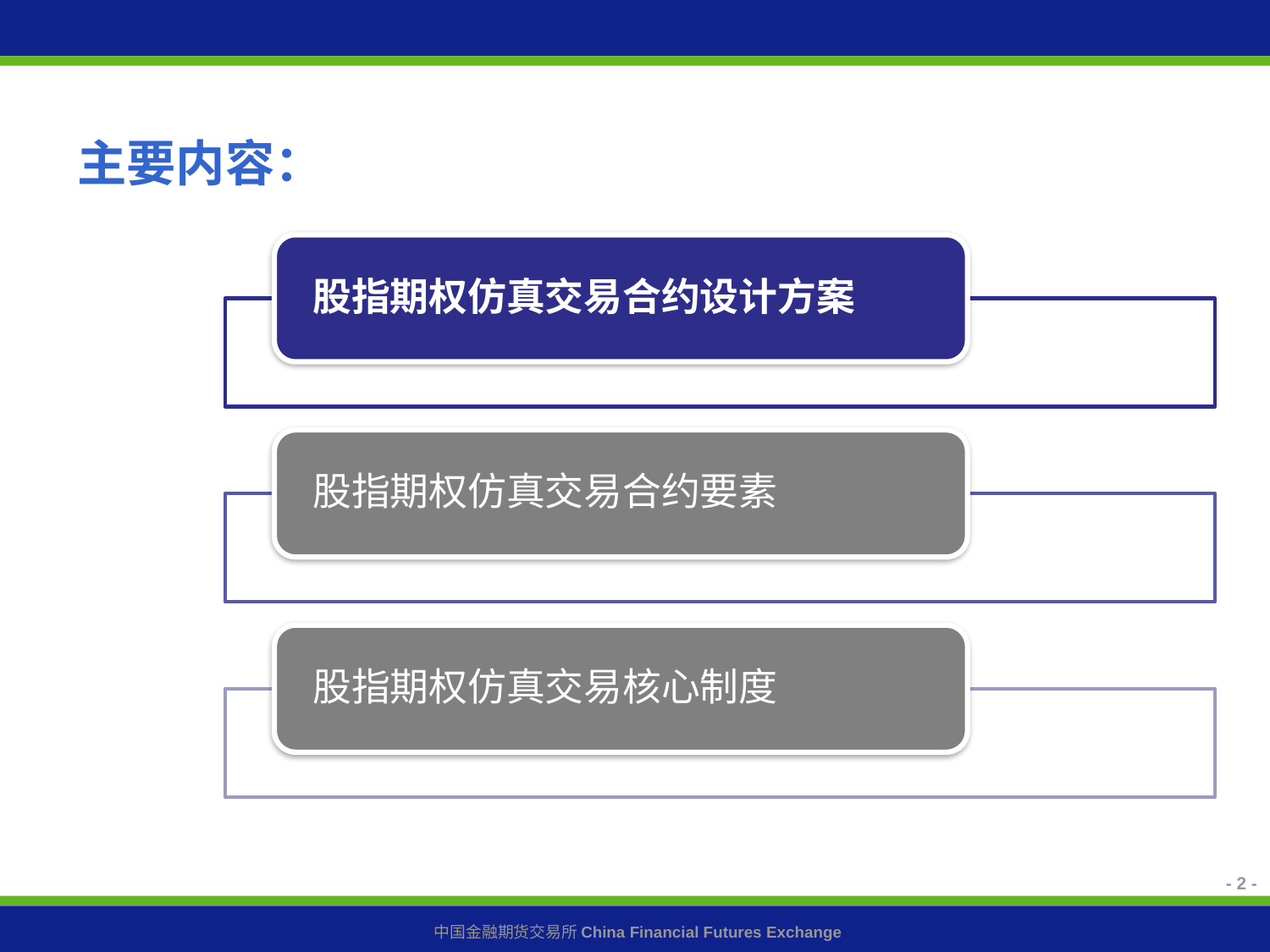

主要内容：
股指期权仿真交易合约设计方案
股指期权仿真交易合约要素
股指期权仿真交易核心制度
- 2 -